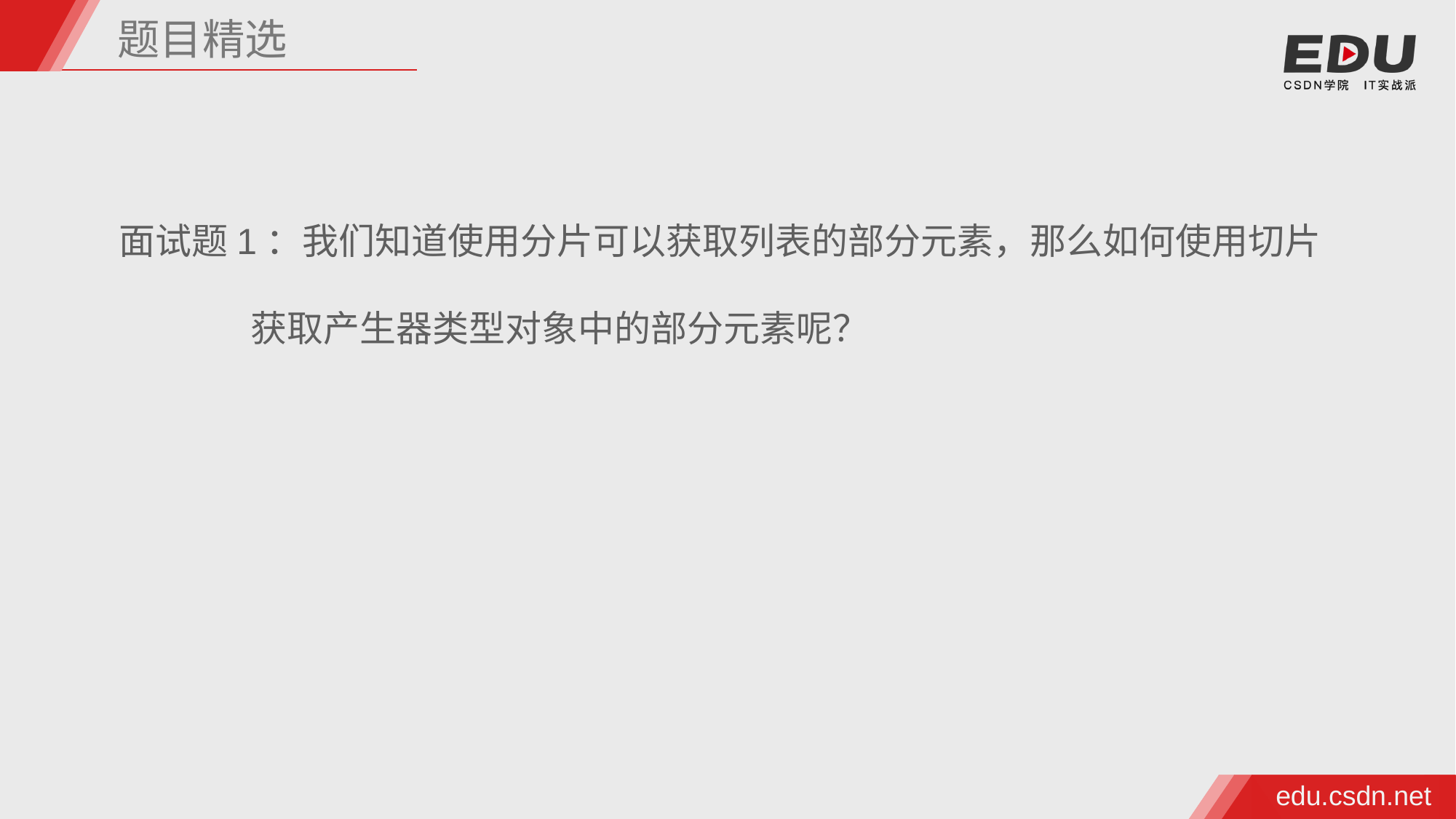

题目精选
面试题1：我们知道使用分片可以获取列表的部分元素，那么如何使用切片
               获取产生器类型对象中的部分元素呢？
edu.csdn.net